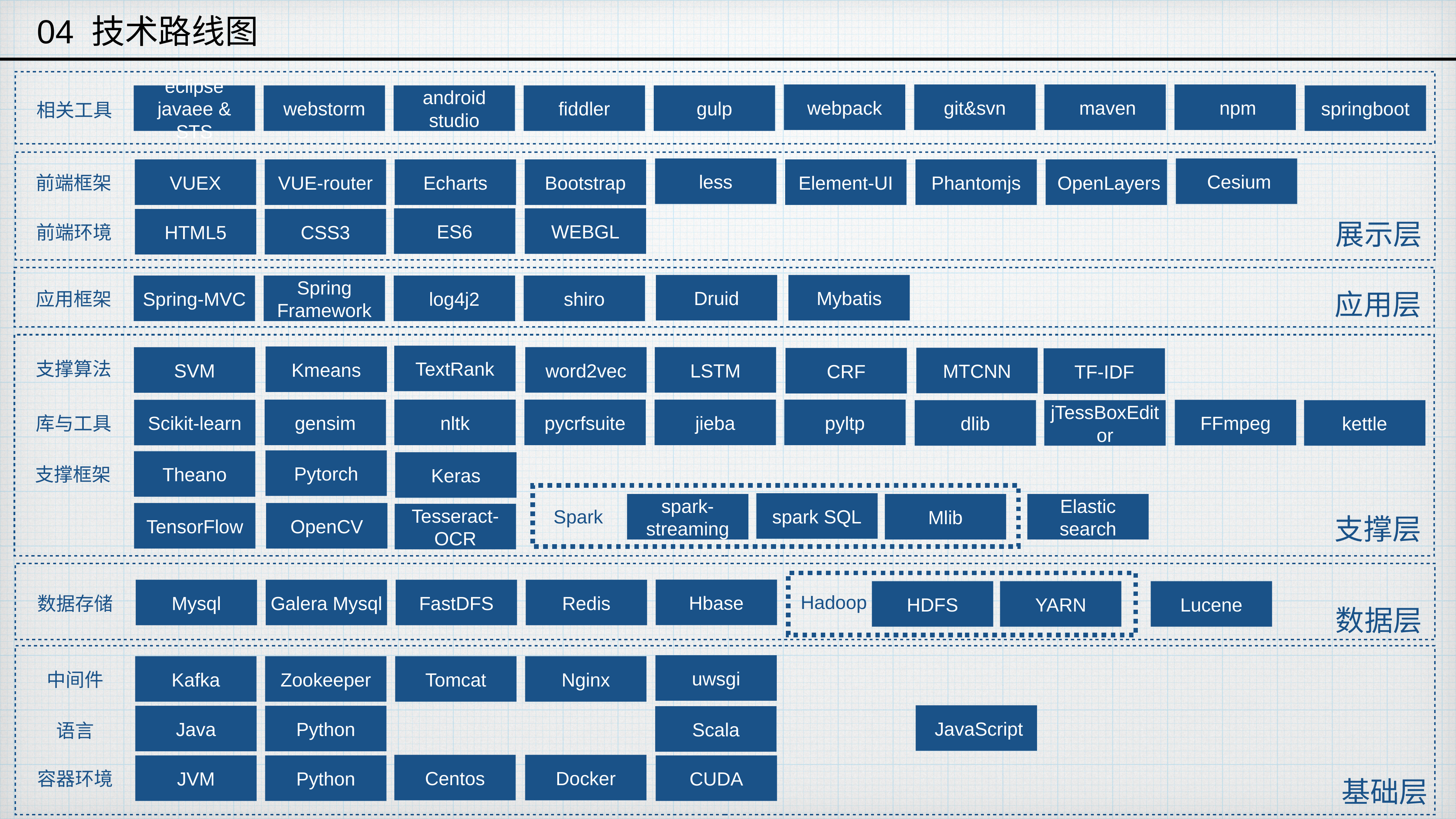

# 04 技术路线图

webpack
git&svn
 maven
 npm
eclipse javaee & STS
webstorm
android studio
fiddler
gulp
springboot
相关工具

less
 Cesium
VUEX
VUE-router
Echarts
Bootstrap
Element-UI
Phantomjs
 OpenLayers
前端框架
ES6
WEBGL
HTML5
CSS3
展示层
前端环境

Druid
Mybatis
Spring-MVC
Spring Framework
log4j2
shiro
应用框架
应用层

TextRank
Kmeans
word2vec
LSTM
SVM
MTCNN
CRF
TF-IDF
支撑算法
gensim
nltk
pycrfsuite
jieba
pyltp
Scikit-learn
FFmpeg
dlib
jTessBoxEditor
kettle
库与工具
Pytorch
Theano
Keras
支撑框架

Spark
spark SQL
spark-streaming
Mlib
Elastic
search
TensorFlow
OpenCV
Tesseract-OCR
支撑层

Hadoop
Hbase
Mysql
Galera Mysql
FastDFS
Redis
HDFS
YARN
Lucene
数据存储
数据层

uwsgi
Kafka
Zookeeper
Tomcat
Nginx
中间件
 JavaScript
Java
Python
Scala
语言
Centos
Docker
JVM
Python
CUDA
容器环境
基础层